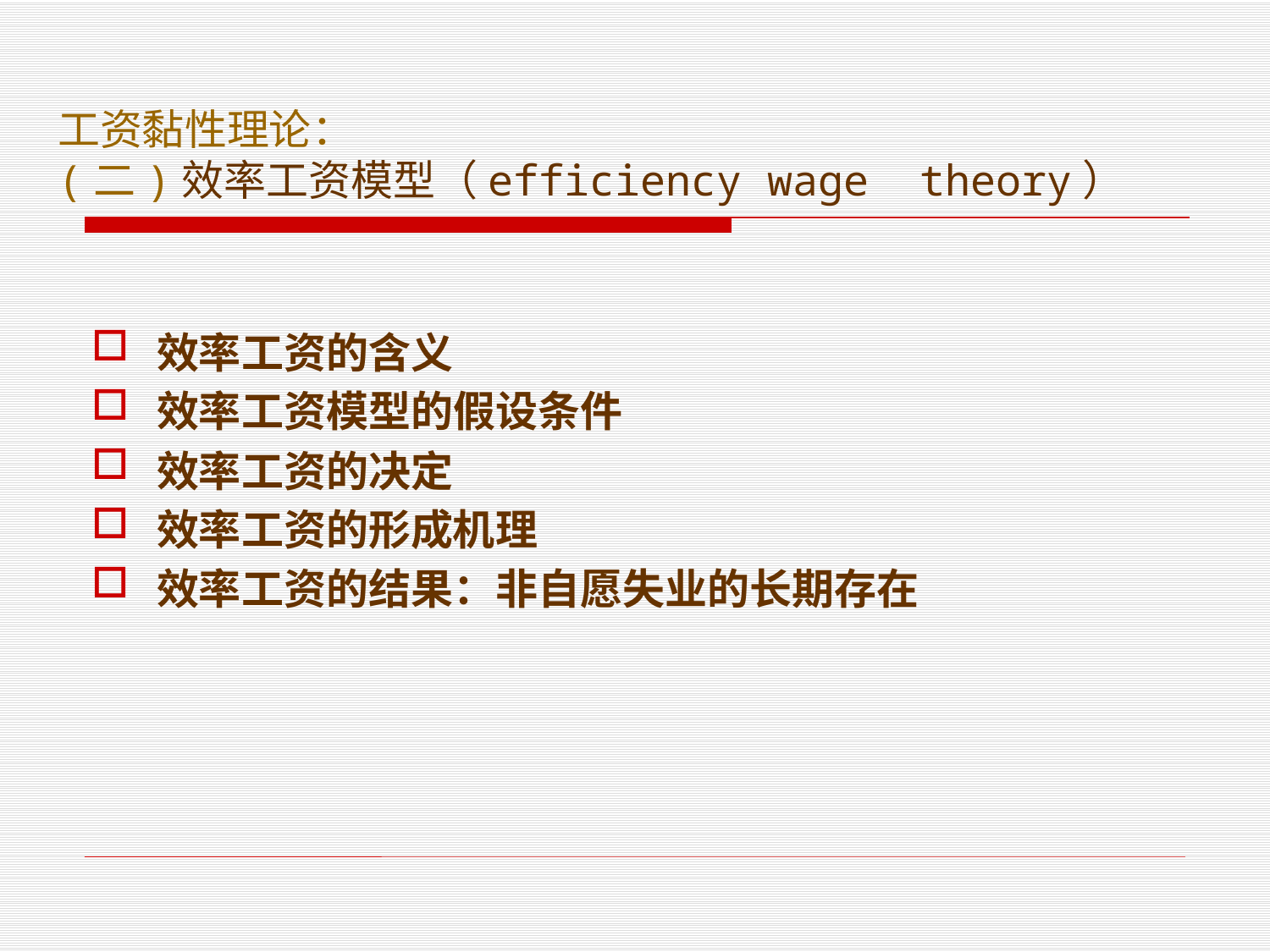

# 工资黏性理论： (二)效率工资模型（efficiency wage  theory）

效率工资的含义
效率工资模型的假设条件
效率工资的决定
效率工资的形成机理
效率工资的结果：非自愿失业的长期存在